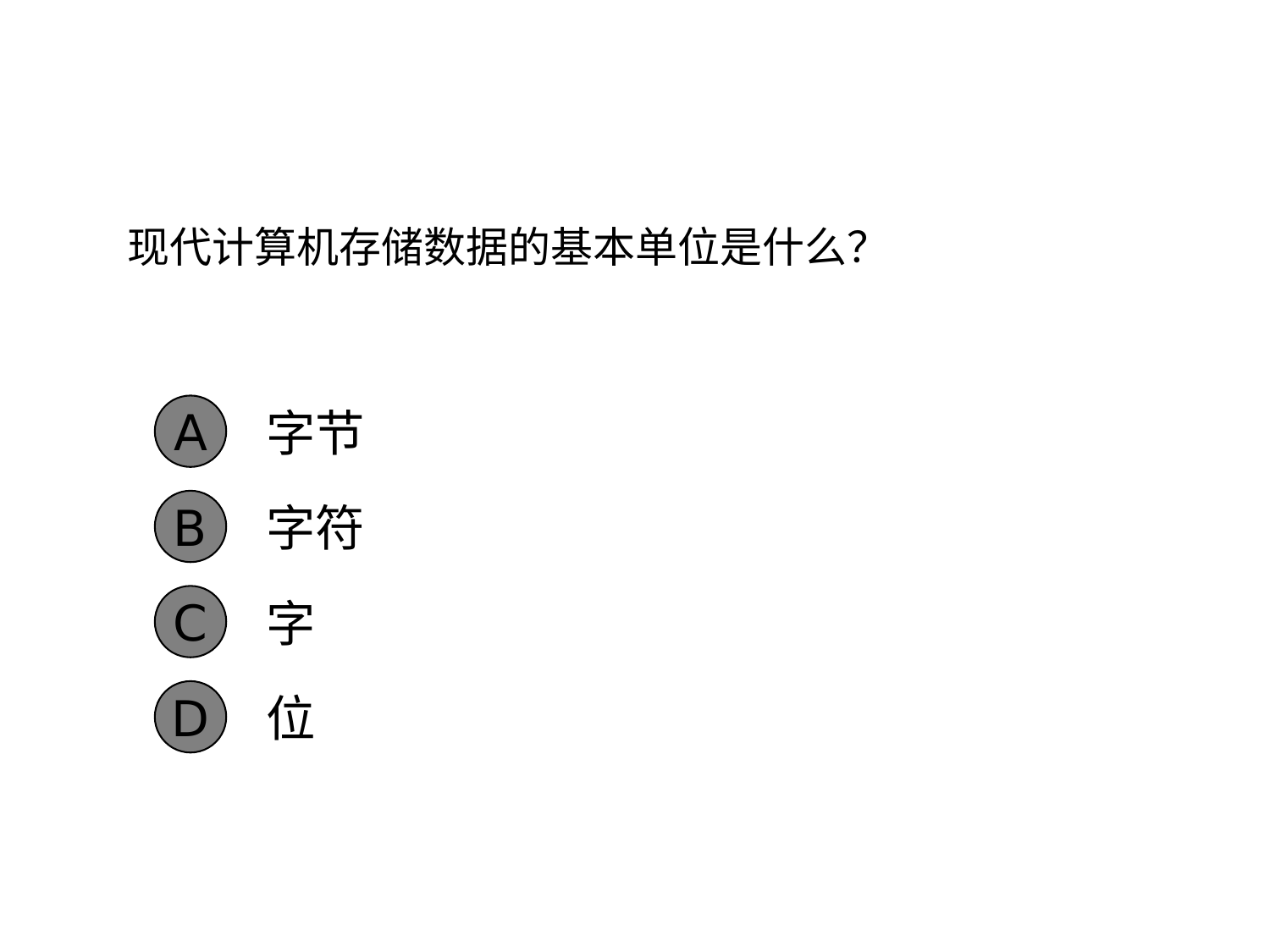

现代计算机存储数据的基本单位是什么？
字节
A
字符
B
字
C
位
D